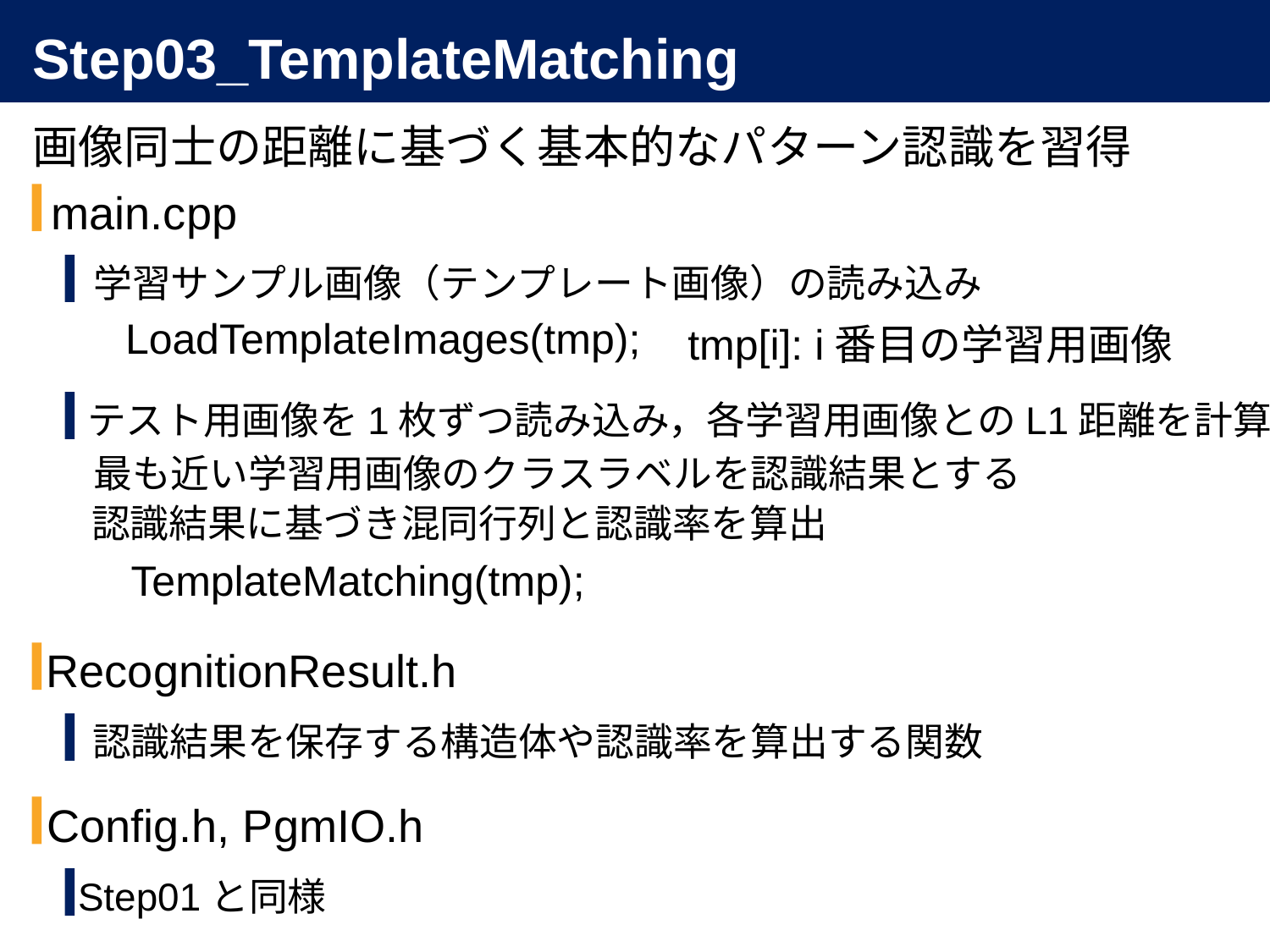

Step03_TemplateMatching
画像同士の距離に基づく基本的なパターン認識を習得
main.cpp

学習サンプル画像（テンプレート画像）の読み込み

LoadTemplateImages(tmp);
tmp[i]: i番目の学習用画像
テスト用画像を1枚ずつ読み込み，各学習用画像とのL1距離を計算

最も近い学習用画像のクラスラベルを認識結果とする
認識結果に基づき混同行列と認識率を算出
TemplateMatching(tmp);
RecognitionResult.h

認識結果を保存する構造体や認識率を算出する関数

Config.h, PgmIO.h

Step01と同様